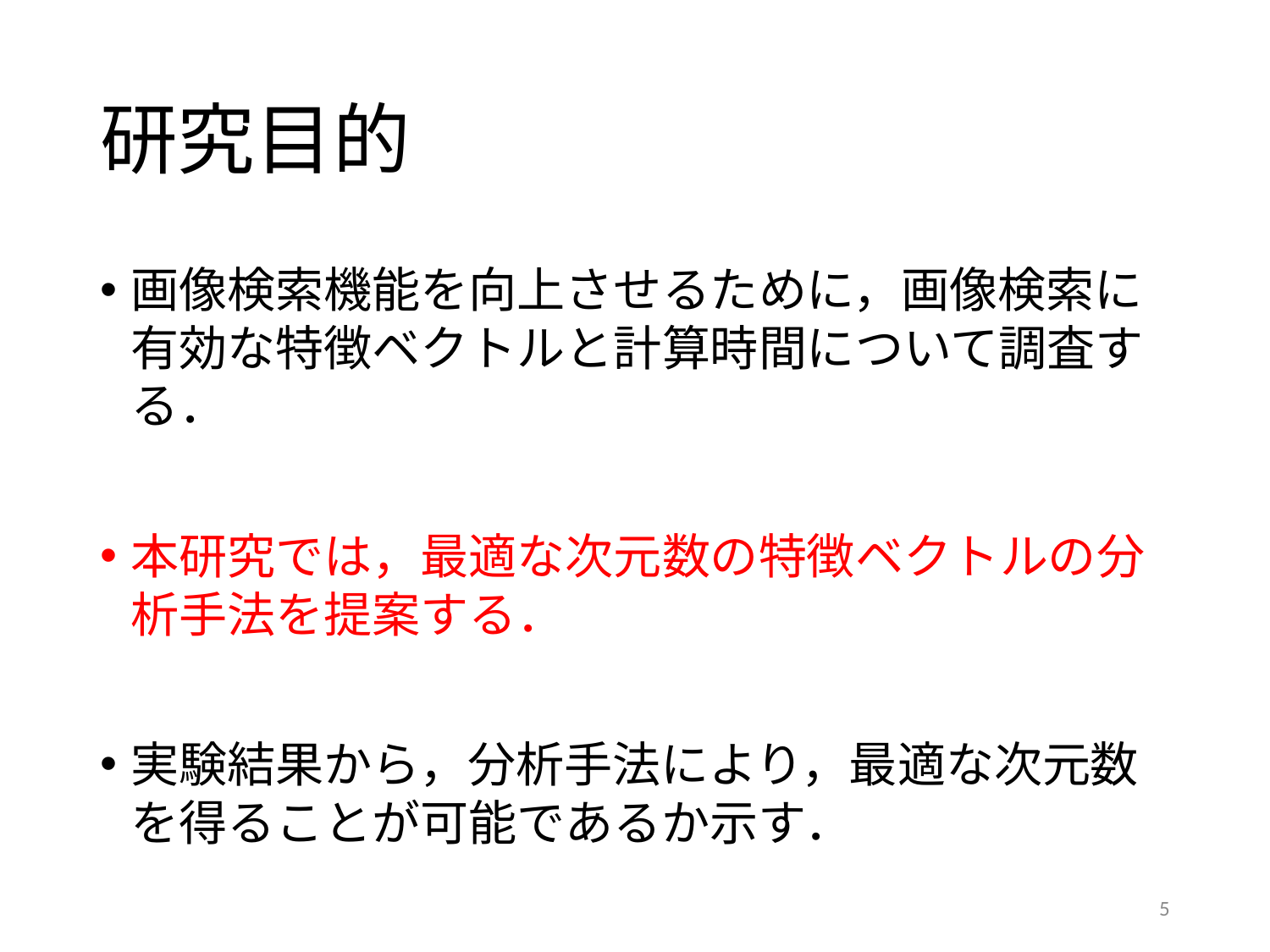

# 研究目的
画像検索機能を向上させるために，画像検索に有効な特徴ベクトルと計算時間について調査する．

本研究では，最適な次元数の特徴ベクトルの分析手法を提案する．

実験結果から，分析手法により，最適な次元数を得ることが可能であるか示す．
5